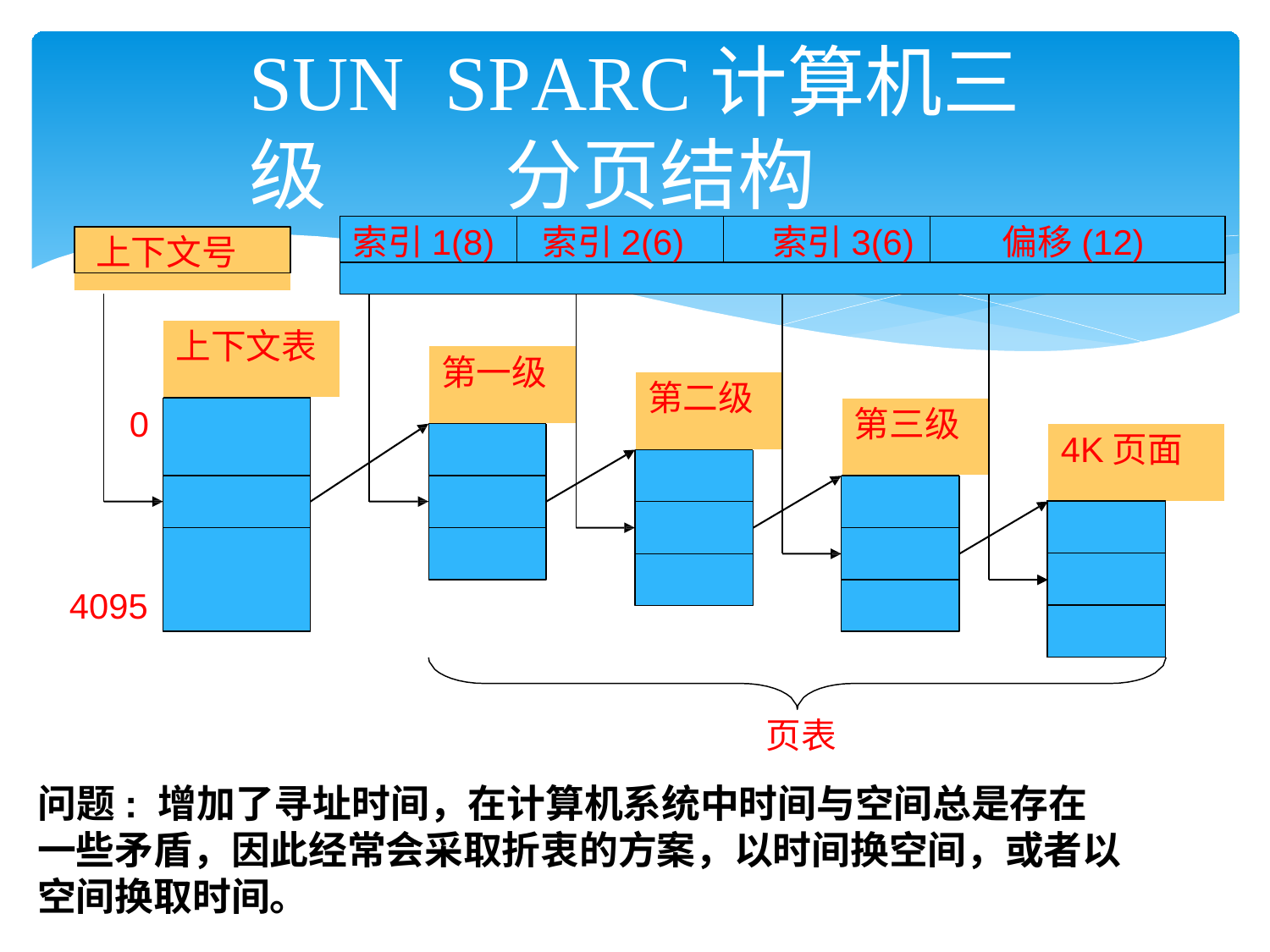

# SUN	SPARC计算机三级
分页结构

索引1(8)
索引2(6)
索引3(6)
偏移(12)

上下文号

上下文表

第一级

第二级

0
第三级

4K页面

|  |
| --- |
|  |
|  |

4095

页表
问题: 增加了寻址时间，在计算机系统中时间与空间总是存在
一些矛盾，因此经常会采取折衷的方案，以时间换空间，或者以 空间换取时间。